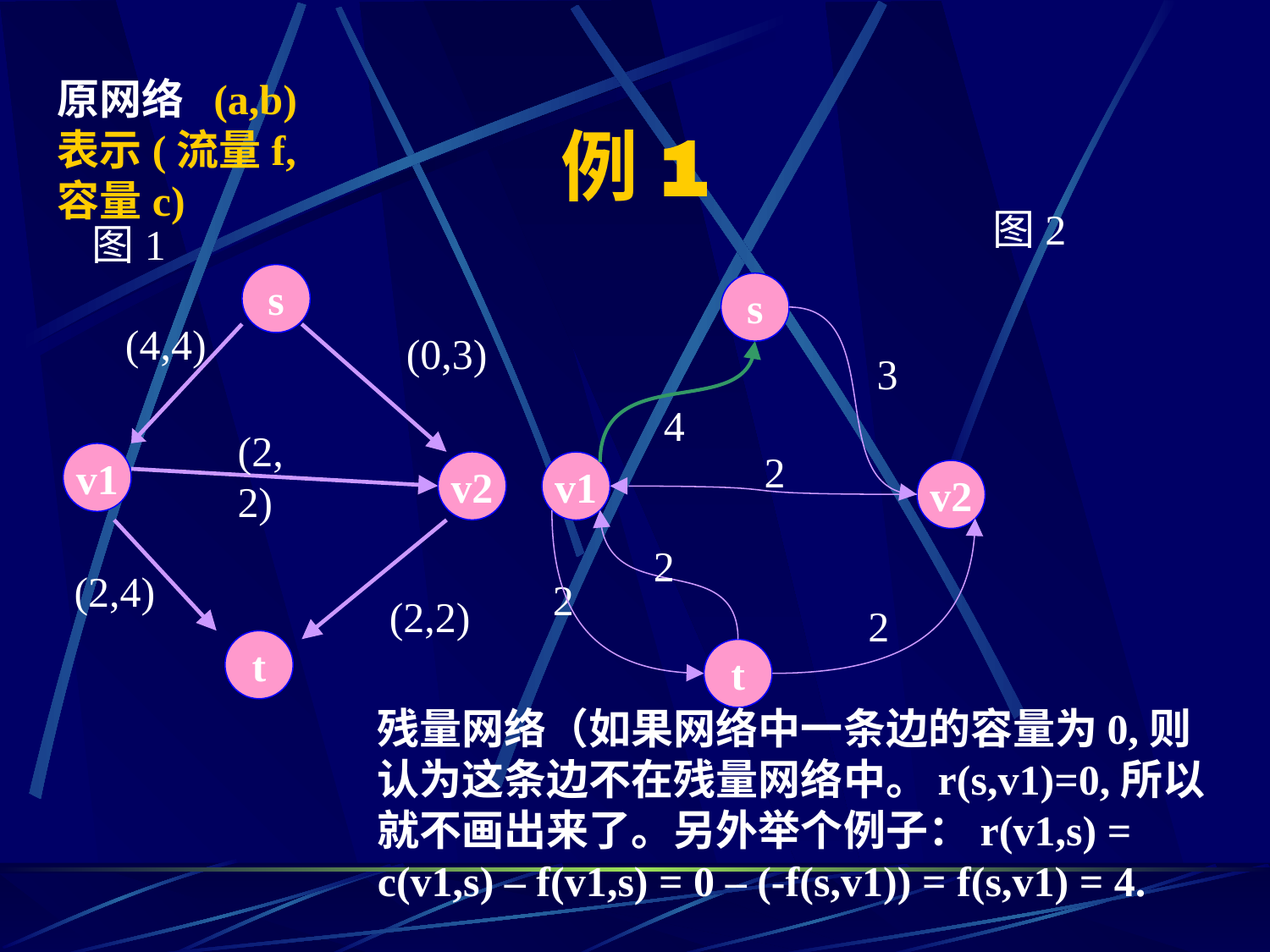

原网络  (a,b)表示(流量f,容量c)
# 例1
图2
图1
s
(4,4)
(0,3)

(2,2)
v1
v2

(2,4)
(2,2)
t
s
3
4
2
v1
v2
2
2
2
t
残量网络（如果网络中一条边的容量为0,则认为这条边不在残量网络中。r(s,v1)=0,所以就不画出来了。另外举个例子：r(v1,s) = c(v1,s) – f(v1,s) = 0 – (-f(s,v1)) = f(s,v1) = 4.